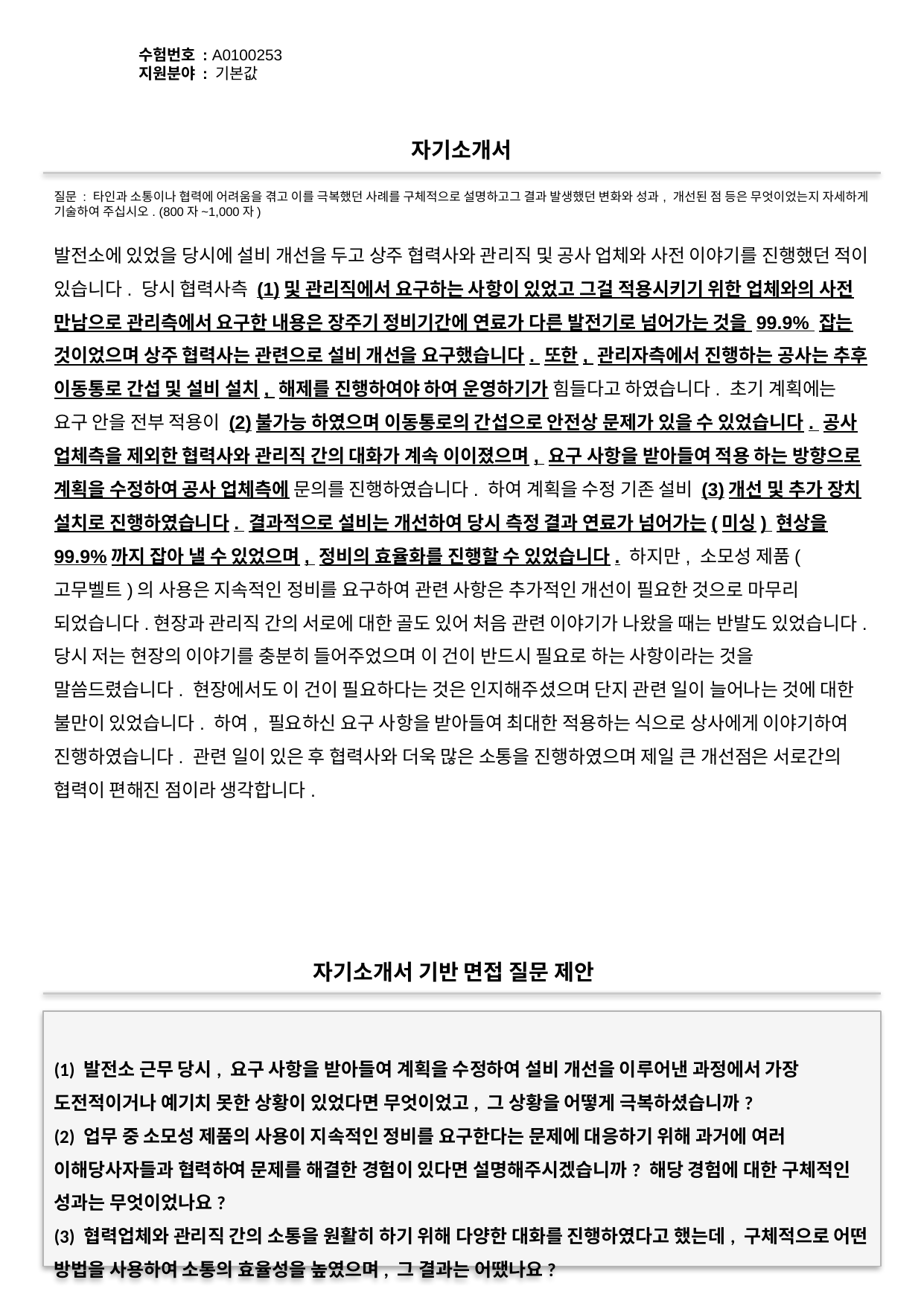

수험번호 : A0100253
지원분야 : 기본값
#

자기소개서

질문 : 타인과 소통이나 협력에 어려움을 겪고 이를 극복했던 사례를 구체적으로 설명하고그 결과 발생했던 변화와 성과, 개선된 점 등은 무엇이었는지 자세하게 기술하여 주십시오. (800자~1,000자)

발전소에 있었을 당시에 설비 개선을 두고 상주 협력사와 관리직 및 공사 업체와 사전 이야기를 진행했던 적이 있습니다. 당시 협력사측 (1)및 관리직에서 요구하는 사항이 있었고 그걸 적용시키기 위한 업체와의 사전 만남으로 관리측에서 요구한 내용은 장주기 정비기간에 연료가 다른 발전기로 넘어가는 것을 99.9% 잡는 것이었으며 상주 협력사는 관련으로 설비 개선을 요구했습니다. 또한, 관리자측에서 진행하는 공사는 추후 이동통로 간섭 및 설비 설치, 해제를 진행하여야 하여 운영하기가 힘들다고 하였습니다. 초기 계획에는 요구 안을 전부 적용이 (2)불가능 하였으며 이동통로의 간섭으로 안전상 문제가 있을 수 있었습니다. 공사 업체측을 제외한 협력사와 관리직 간의 대화가 계속 이이졌으며, 요구 사항을 받아들여 적용 하는 방향으로 계획을 수정하여 공사 업체측에 문의를 진행하였습니다. 하여 계획을 수정 기존 설비 (3)개선 및 추가 장치 설치로 진행하였습니다. 결과적으로 설비는 개선하여 당시 측정 결과 연료가 넘어가는(미싱) 현상을 99.9%까지 잡아 낼 수 있었으며, 정비의 효율화를 진행할 수 있었습니다. 하지만, 소모성 제품(고무벨트)의 사용은 지속적인 정비를 요구하여 관련 사항은 추가적인 개선이 필요한 것으로 마무리 되었습니다.현장과 관리직 간의 서로에 대한 골도 있어 처음 관련 이야기가 나왔을 때는 반발도 있었습니다. 당시 저는 현장의 이야기를 충분히 들어주었으며 이 건이 반드시 필요로 하는 사항이라는 것을 말씀드렸습니다. 현장에서도 이 건이 필요하다는 것은 인지해주셨으며 단지 관련 일이 늘어나는 것에 대한 불만이 있었습니다. 하여, 필요하신 요구 사항을 받아들여 최대한 적용하는 식으로 상사에게 이야기하여 진행하였습니다. 관련 일이 있은 후 협력사와 더욱 많은 소통을 진행하였으며 제일 큰 개선점은 서로간의 협력이 편해진 점이라 생각합니다.

자기소개서 기반 면접 질문 제안

(1) 발전소 근무 당시, 요구 사항을 받아들여 계획을 수정하여 설비 개선을 이루어낸 과정에서 가장 도전적이거나 예기치 못한 상황이 있었다면 무엇이었고, 그 상황을 어떻게 극복하셨습니까?
(2) 업무 중 소모성 제품의 사용이 지속적인 정비를 요구한다는 문제에 대응하기 위해 과거에 여러 이해당사자들과 협력하여 문제를 해결한 경험이 있다면 설명해주시겠습니까? 해당 경험에 대한 구체적인 성과는 무엇이었나요?
(3) 협력업체와 관리직 간의 소통을 원활히 하기 위해 다양한 대화를 진행하였다고 했는데, 구체적으로 어떤 방법을 사용하여 소통의 효율성을 높였으며, 그 결과는 어땠나요?